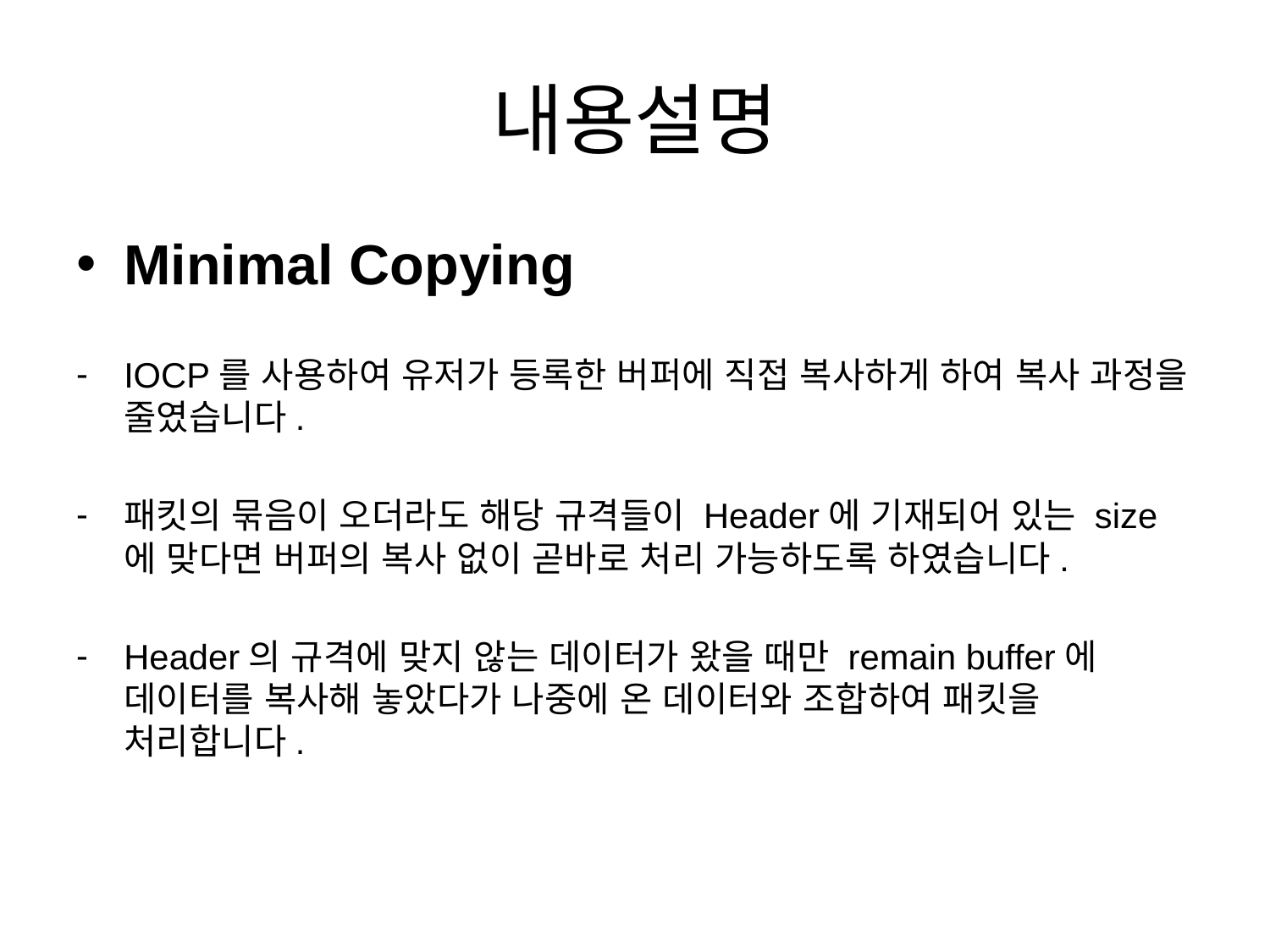

# 내용설명
Minimal Copying

IOCP를 사용하여 유저가 등록한 버퍼에 직접 복사하게 하여 복사 과정을 줄였습니다.

패킷의 묶음이 오더라도 해당 규격들이 Header에 기재되어 있는 size에 맞다면 버퍼의 복사 없이 곧바로 처리 가능하도록 하였습니다.

Header의 규격에 맞지 않는 데이터가 왔을 때만 remain buffer에 데이터를 복사해 놓았다가 나중에 온 데이터와 조합하여 패킷을 처리합니다.